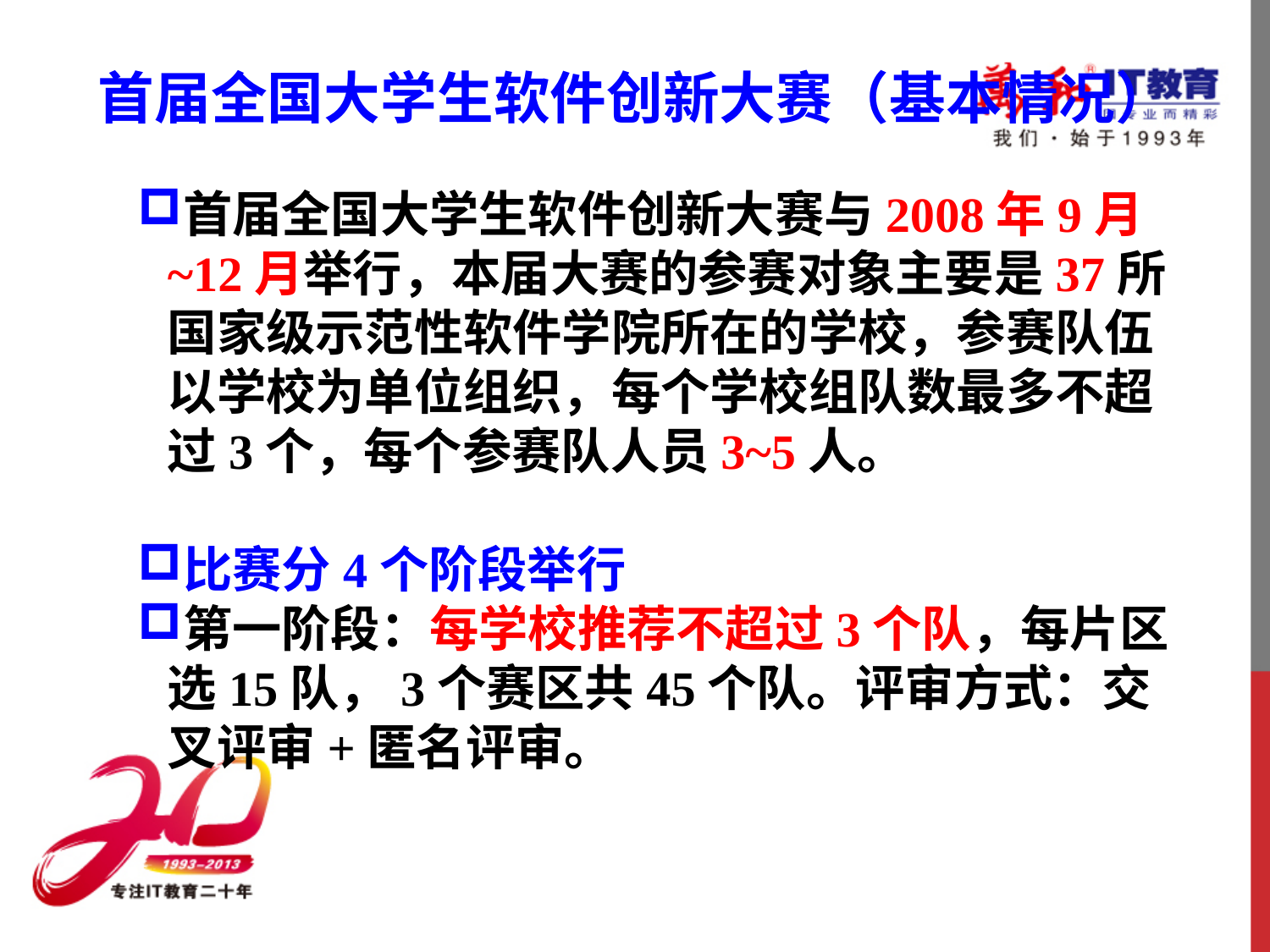

首届全国大学生软件创新大赛（基本情况）
首届全国大学生软件创新大赛与2008年9月~12月举行，本届大赛的参赛对象主要是37所国家级示范性软件学院所在的学校，参赛队伍以学校为单位组织，每个学校组队数最多不超过3个，每个参赛队人员3~5人。

比赛分4个阶段举行
第一阶段：每学校推荐不超过3个队，每片区选15队，3个赛区共45个队。评审方式：交叉评审+匿名评审。